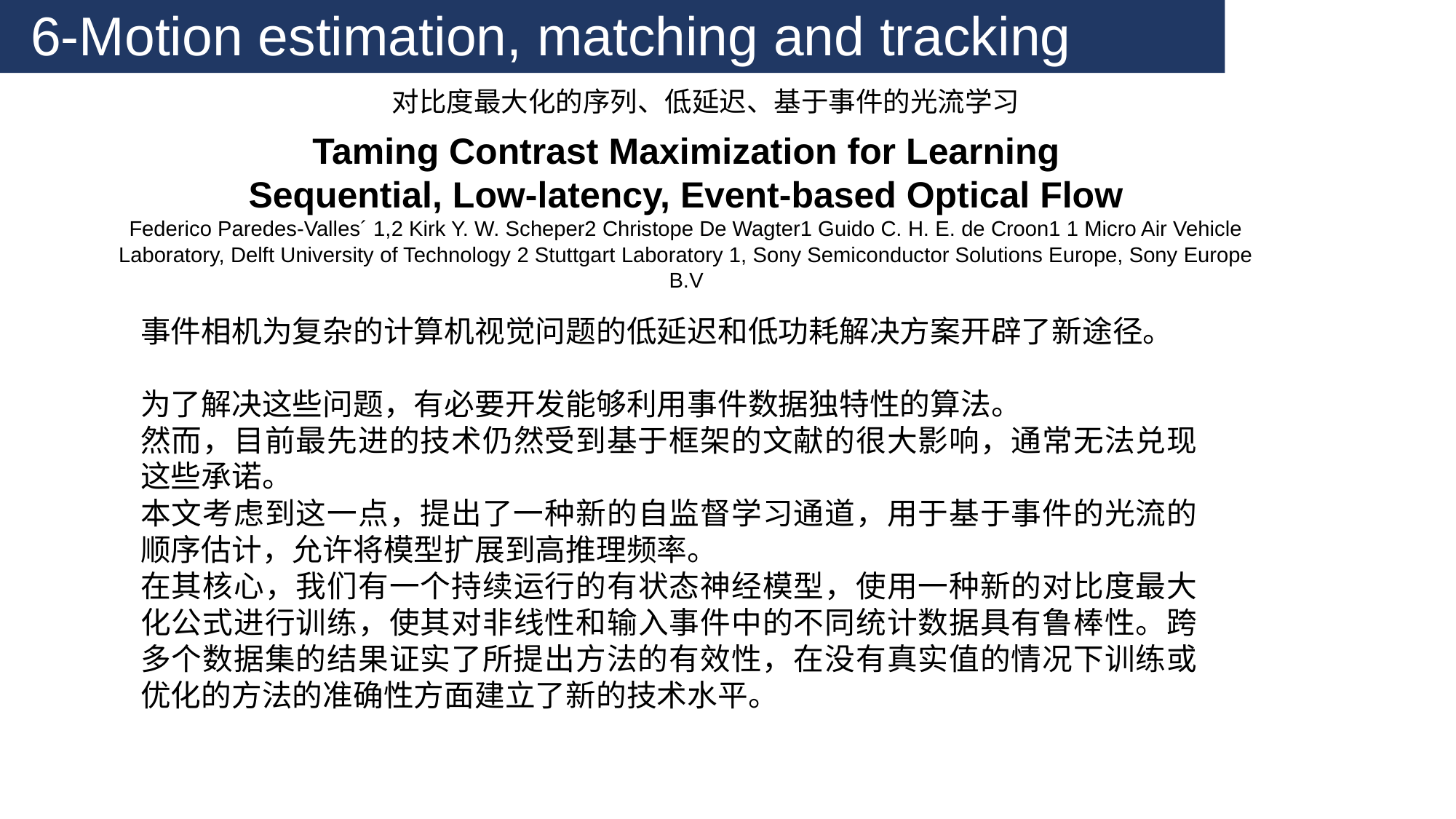

6-Motion estimation, matching and tracking
对比度最大化的序列、低延迟、基于事件的光流学习
Taming Contrast Maximization for Learning
Sequential, Low-latency, Event-based Optical Flow
Federico Paredes-Valles´ 1,2 Kirk Y. W. Scheper2 Christope De Wagter1 Guido C. H. E. de Croon1 1 Micro Air Vehicle Laboratory, Delft University of Technology 2 Stuttgart Laboratory 1, Sony Semiconductor Solutions Europe, Sony Europe B.V
事件相机为复杂的计算机视觉问题的低延迟和低功耗解决方案开辟了新途径。

为了解决这些问题，有必要开发能够利用事件数据独特性的算法。
然而，目前最先进的技术仍然受到基于框架的文献的很大影响，通常无法兑现这些承诺。
本文考虑到这一点，提出了一种新的自监督学习通道，用于基于事件的光流的顺序估计，允许将模型扩展到高推理频率。
在其核心，我们有一个持续运行的有状态神经模型，使用一种新的对比度最大化公式进行训练，使其对非线性和输入事件中的不同统计数据具有鲁棒性。跨多个数据集的结果证实了所提出方法的有效性，在没有真实值的情况下训练或优化的方法的准确性方面建立了新的技术水平。